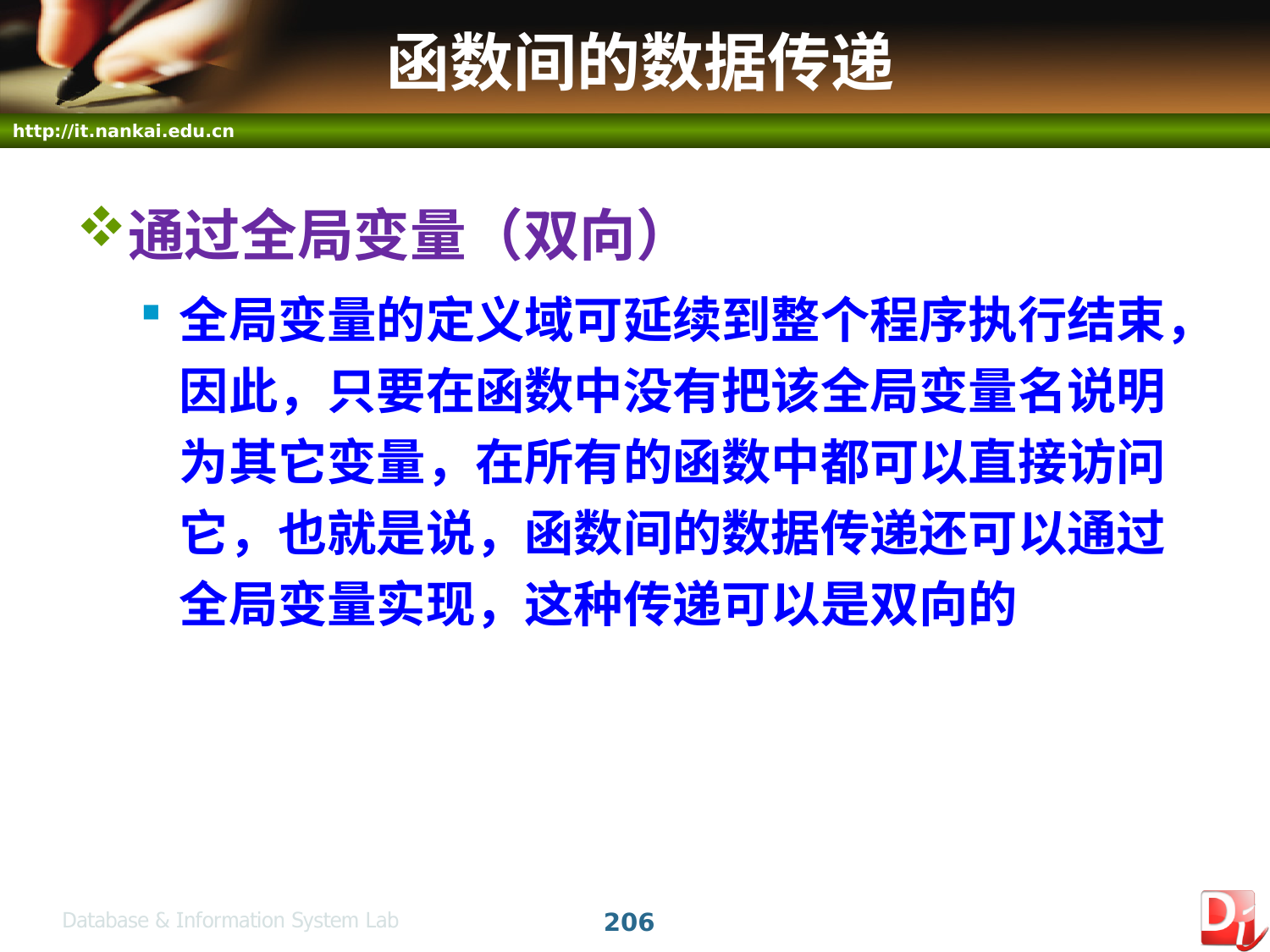

# 函数间的数据传递
通过全局变量（双向）
全局变量的定义域可延续到整个程序执行结束，因此，只要在函数中没有把该全局变量名说明为其它变量，在所有的函数中都可以直接访问它，也就是说，函数间的数据传递还可以通过全局变量实现，这种传递可以是双向的
206
Database & Information System Lab